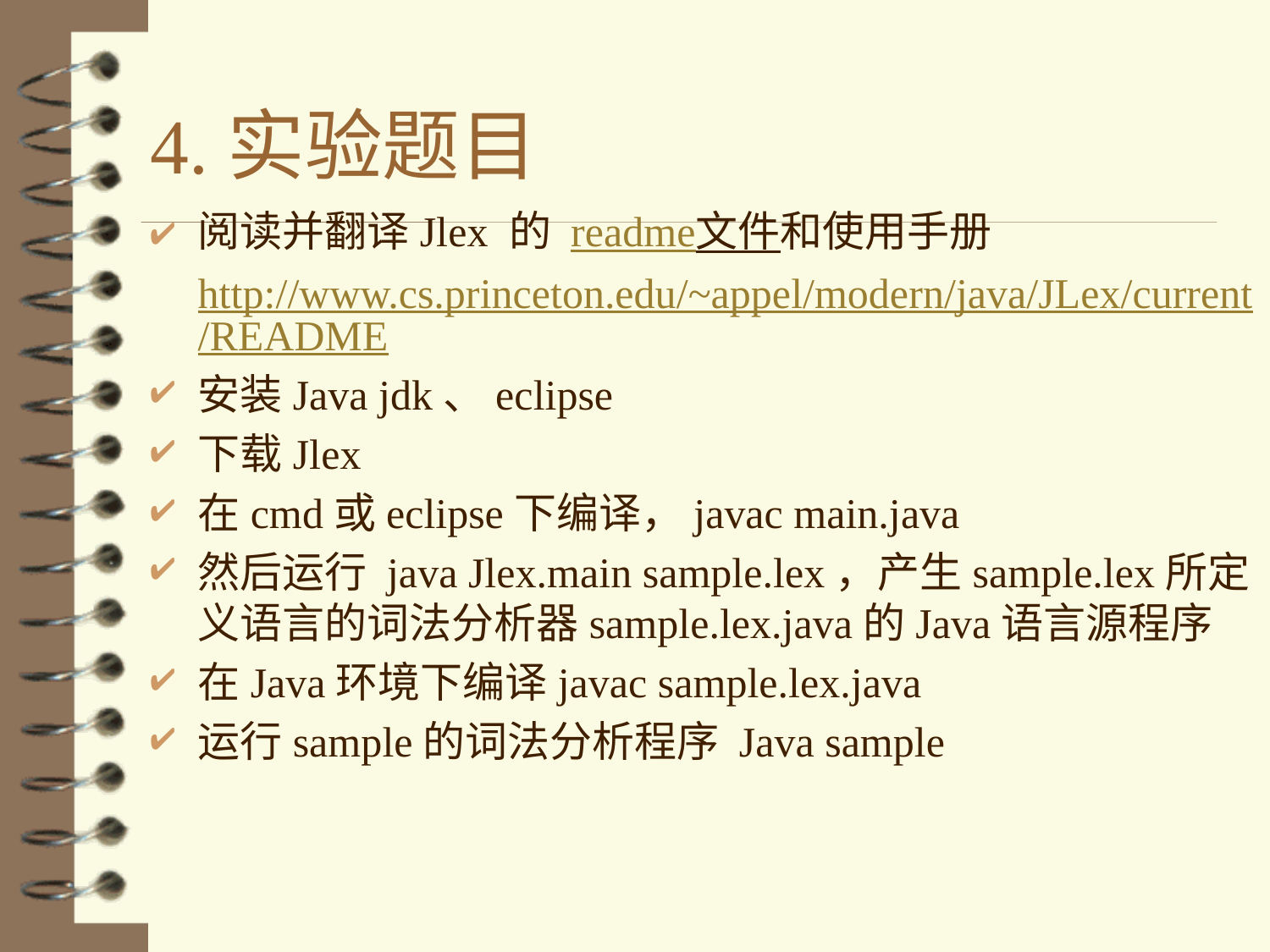

# 4.实验题目
阅读并翻译Jlex 的 readme文件和使用手册http://www.cs.princeton.edu/~appel/modern/java/JLex/current/README
安装Java jdk、eclipse
下载Jlex
在cmd或eclipse下编译，javac main.java
然后运行 java Jlex.main sample.lex，产生sample.lex所定义语言的词法分析器sample.lex.java的Java语言源程序
在Java环境下编译javac sample.lex.java
运行sample的词法分析程序 Java sample